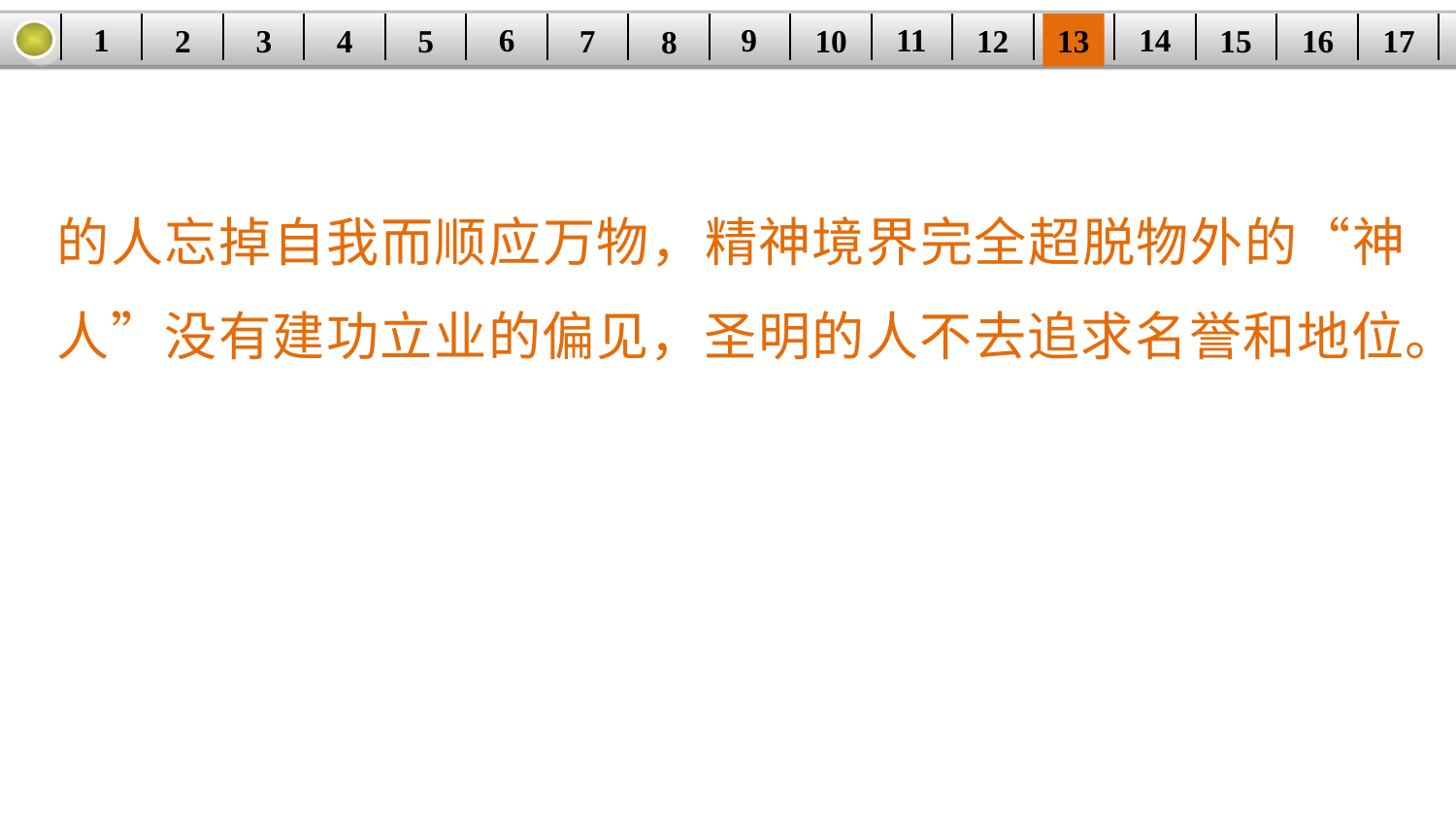

14
1
11
9
6
3
15
12
5
2
16
13
10
|  |  |  |  |  |  |  |  |  |  |  |  |  |  |  |  |  |
| --- | --- | --- | --- | --- | --- | --- | --- | --- | --- | --- | --- | --- | --- | --- | --- | --- |
7
4
17
8

的人忘掉自我而顺应万物，精神境界完全超脱物外的“神人”没有建功立业的偏见，圣明的人不去追求名誉和地位。